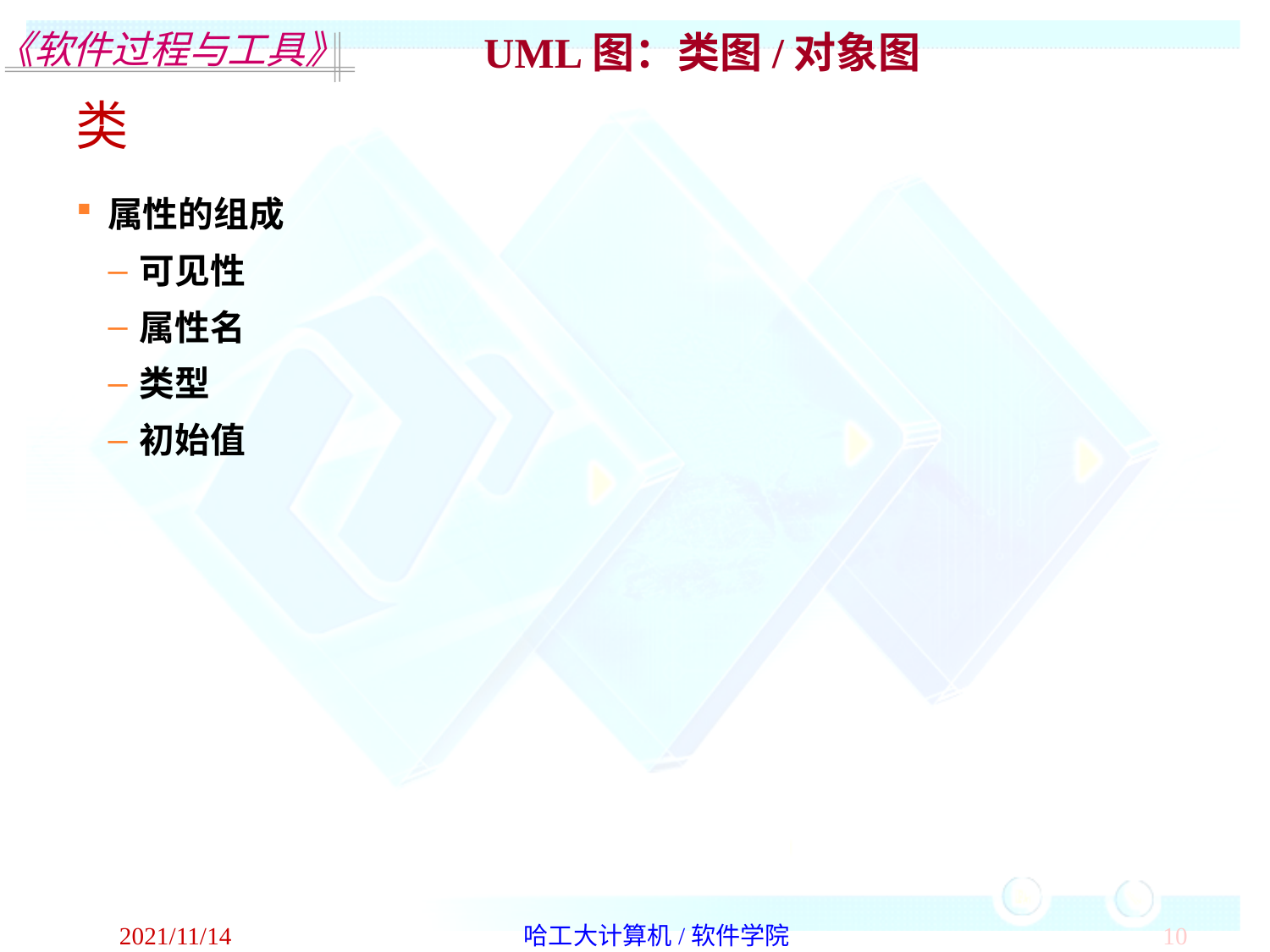

UML图：类图/对象图
类
属性的组成
可见性
属性名
类型
初始值